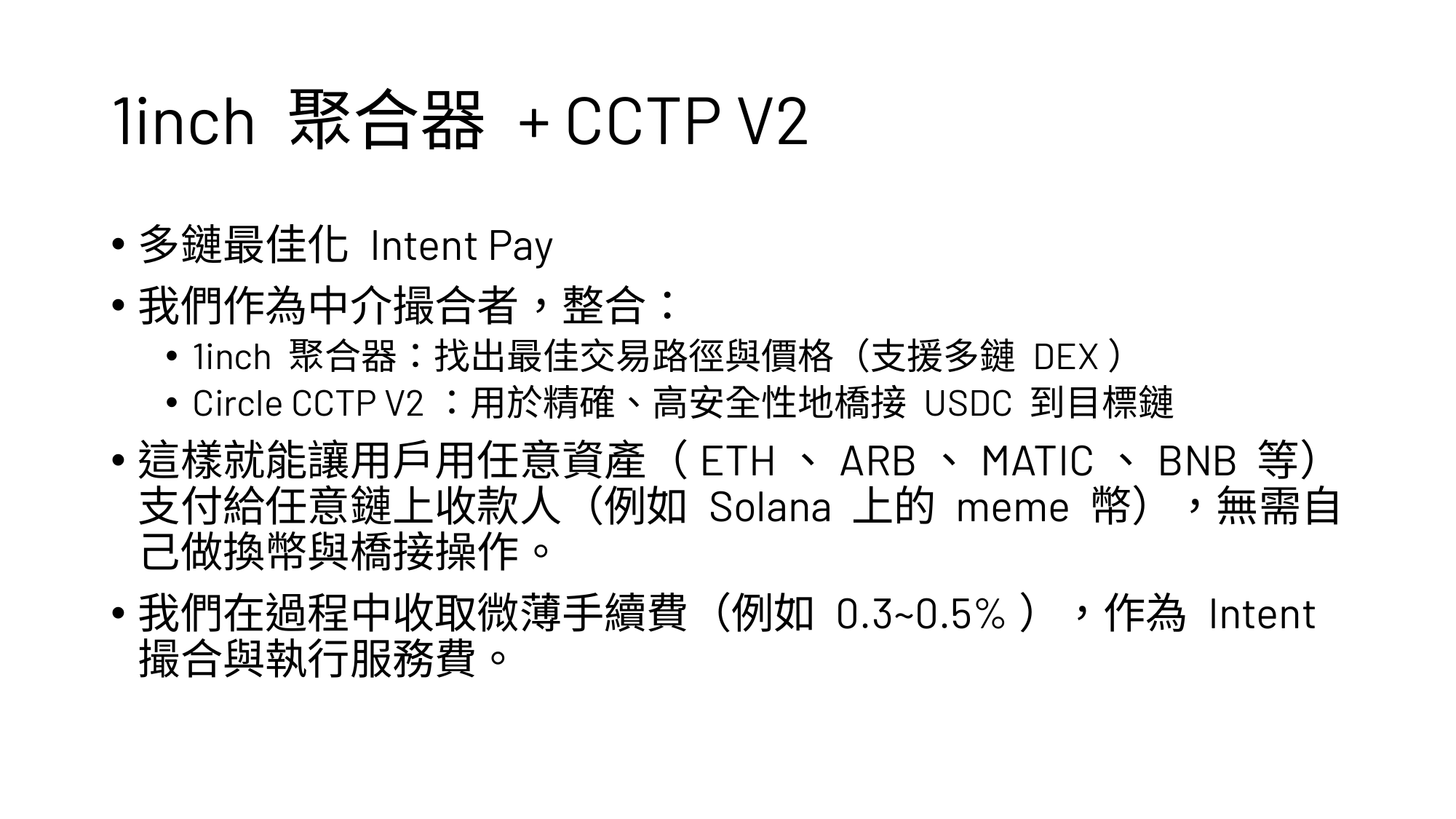

# 1inch 聚合器 + CCTP V2
多鏈最佳化 Intent Pay
我們作為中介撮合者，整合：
1inch 聚合器：找出最佳交易路徑與價格（支援多鏈 DEX）
Circle CCTP V2：用於精確、高安全性地橋接 USDC 到目標鏈
這樣就能讓用戶用任意資產（ETH、ARB、MATIC、BNB 等）支付給任意鏈上收款人（例如 Solana 上的 meme 幣），無需自己做換幣與橋接操作。
我們在過程中收取微薄手續費（例如 0.3~0.5%），作為 Intent 撮合與執行服務費。